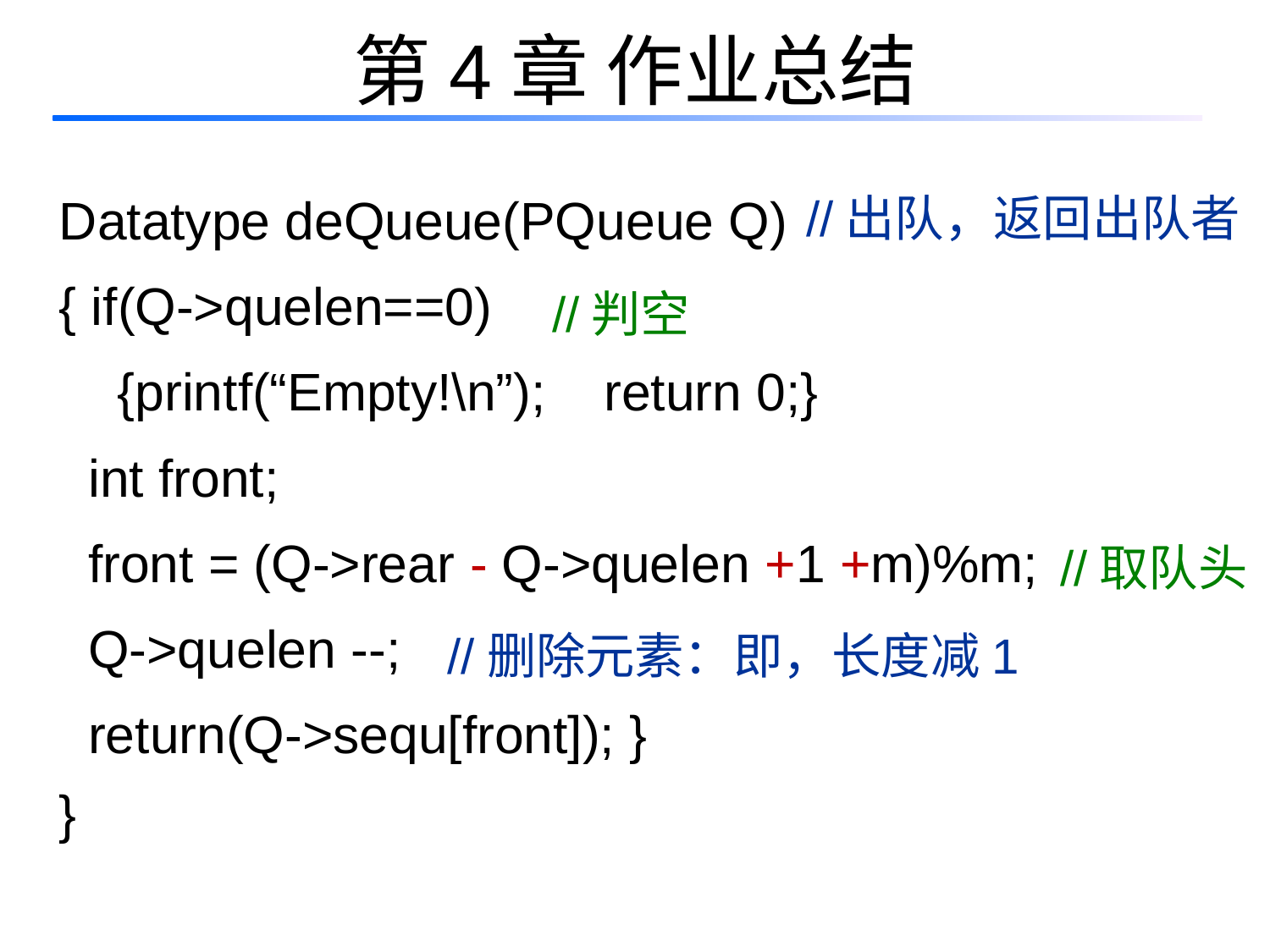

# 第4章 作业总结

Datatype deQueue(PQueue Q)
{ if(Q->quelen==0)
    {printf(“Empty!\n”);    return 0;}
  int front;
  front = (Q->rear - Q->quelen +1 +m)%m;
  Q->quelen --;
  return(Q->sequ[front]); }
}
//出队，返回出队者
//判空
//取队头
//删除元素：即，长度减1